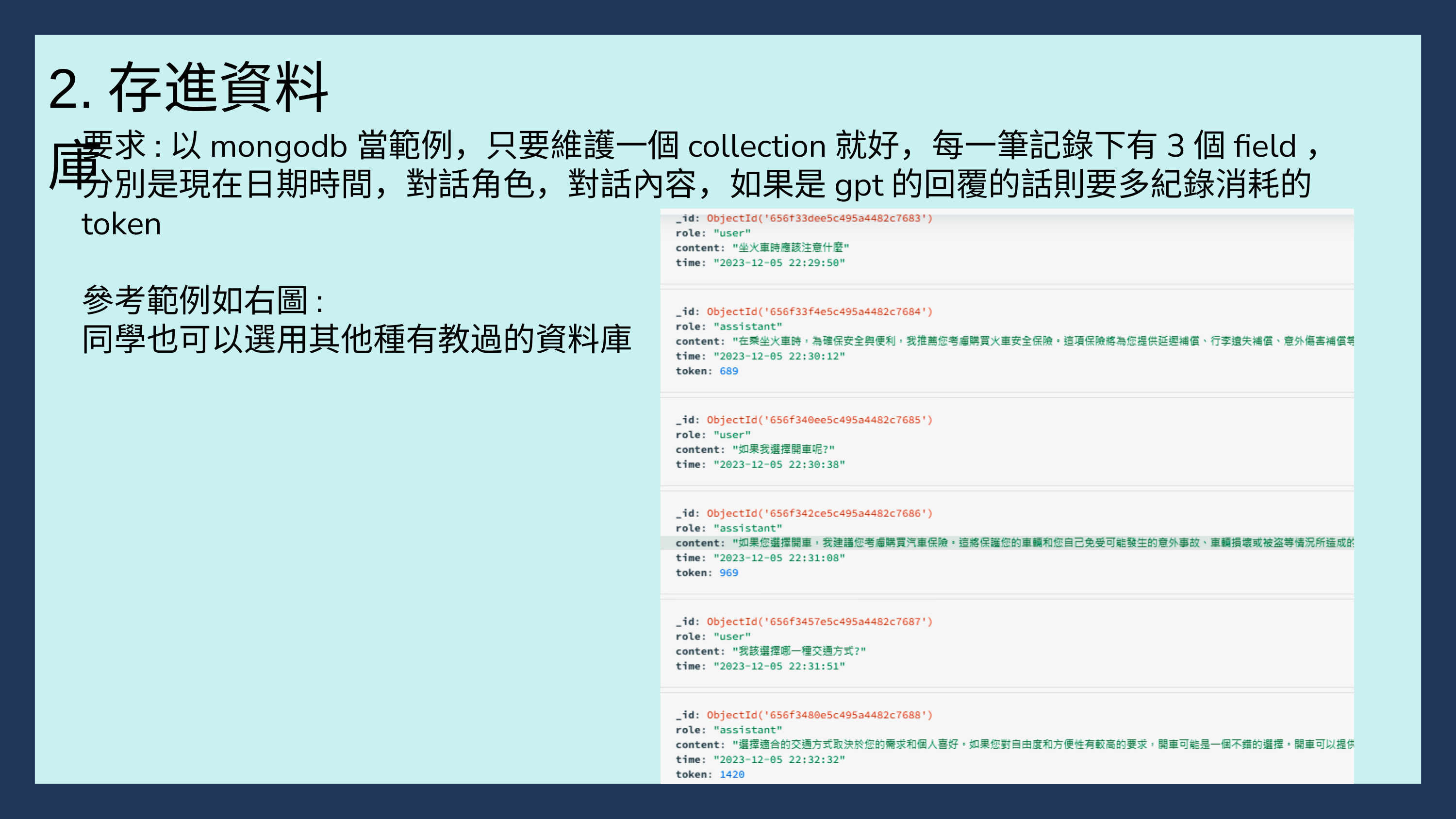

2.存進資料庫
要求:以mongodb當範例，只要維護一個collection就好，每一筆記錄下有3個field，分別是現在日期時間，對話角色，對話內容，如果是gpt的回覆的話則要多紀錄消耗的token

參考範例如右圖:
同學也可以選用其他種有教過的資料庫